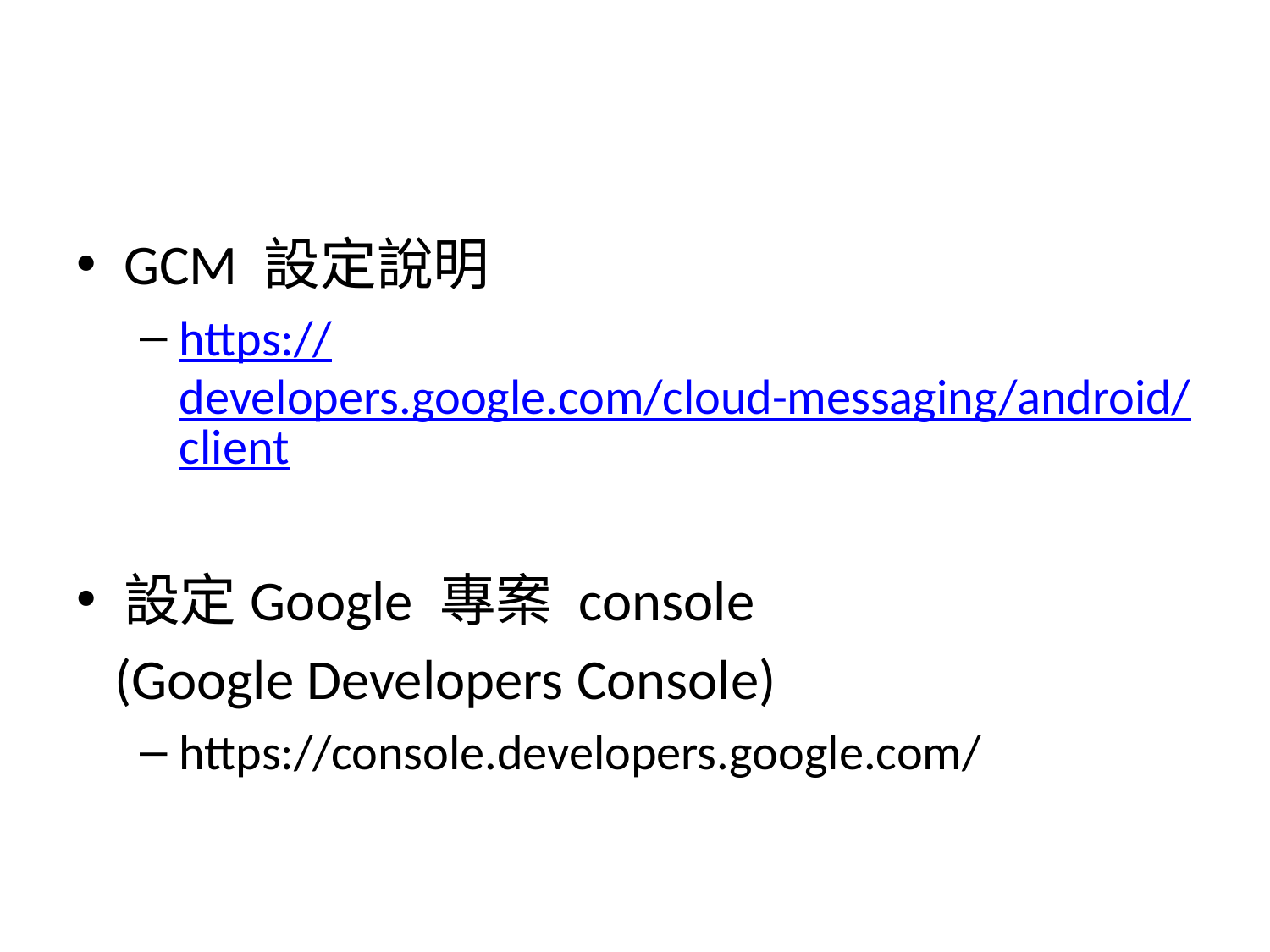

#
GCM 設定說明
https://developers.google.com/cloud-messaging/android/client

設定Google 專案 console
   (Google Developers Console)
https://console.developers.google.com/